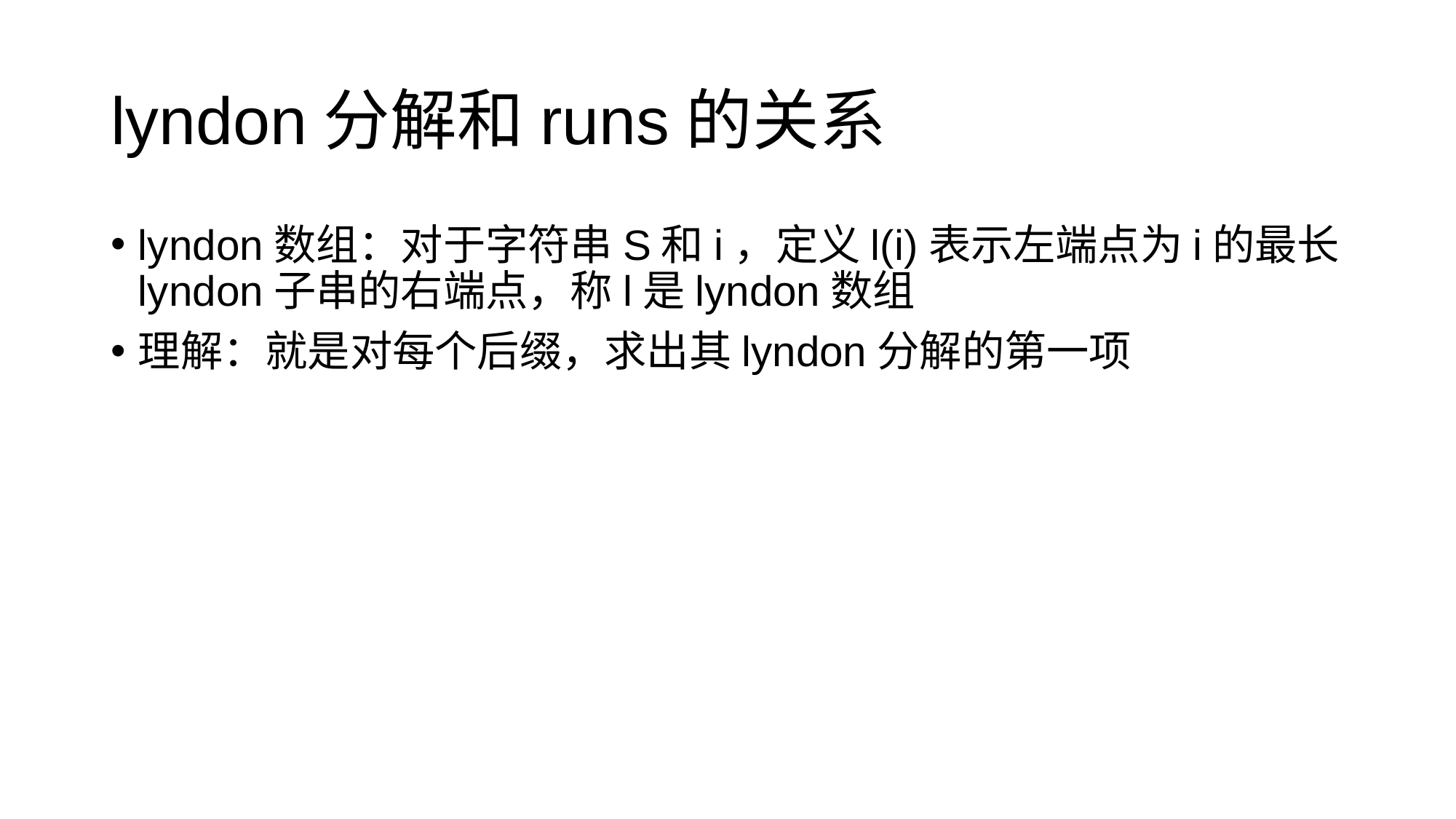

# lyndon分解和runs的关系
lyndon数组：对于字符串S和i，定义l(i)表示左端点为i的最长lyndon子串的右端点，称l是lyndon数组
理解：就是对每个后缀，求出其lyndon分解的第一项